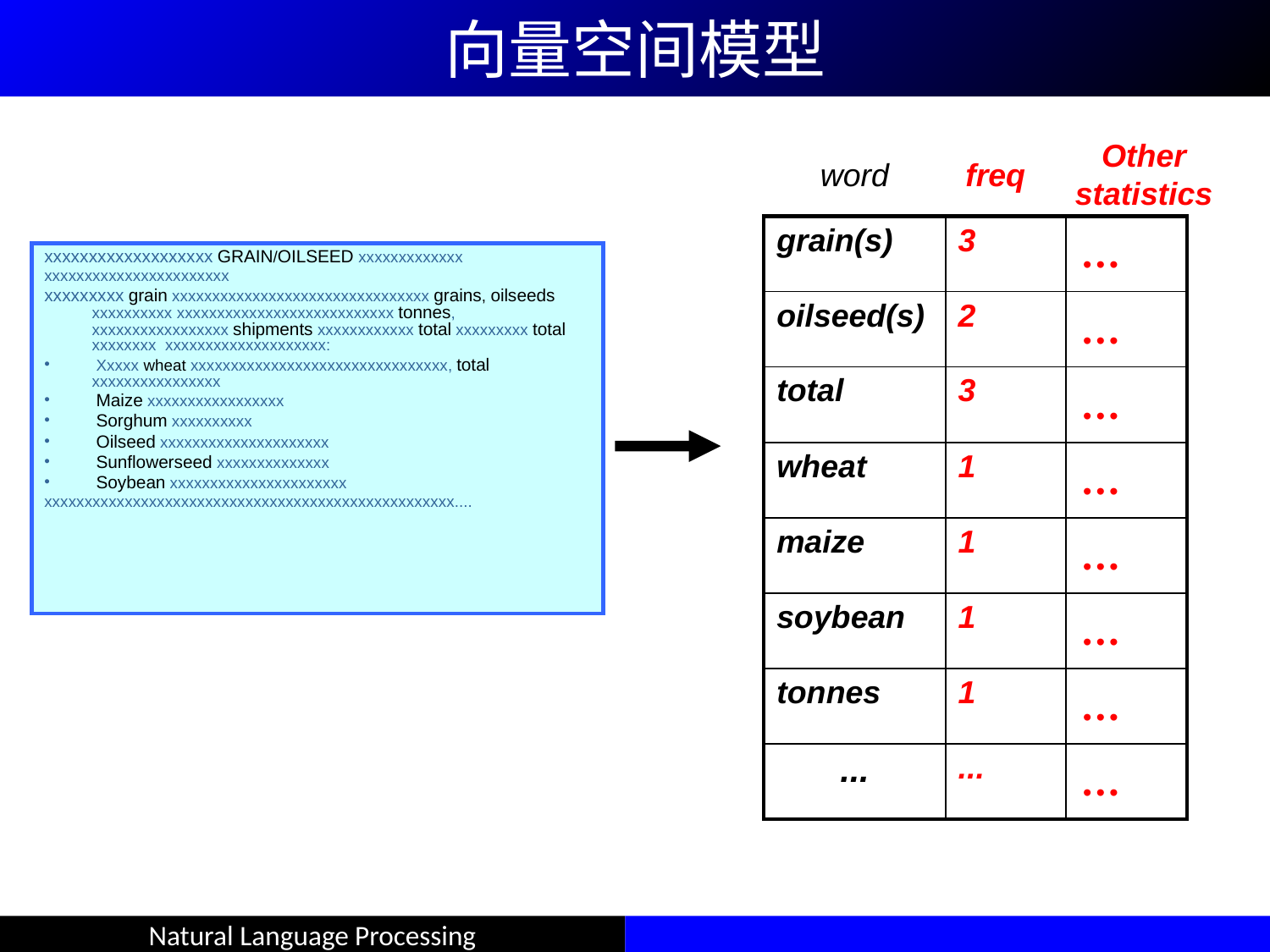

向量空间模型
Other
statistics
word
freq
| grain(s) | 3 | … |
| --- | --- | --- |
| oilseed(s) | 2 | … |
| total | 3 | … |
| wheat | 1 | … |
| maize | 1 | … |
| soybean | 1 | … |
| tonnes | 1 | … |
| ... | ... | … |
xxxxxxxxxxxxxxxxxxx GRAIN/OILSEED xxxxxxxxxxxxx
xxxxxxxxxxxxxxxxxxxxxxx
xxxxxxxxx grain xxxxxxxxxxxxxxxxxxxxxxxxxxxxxxxx grains, oilseeds xxxxxxxxxx xxxxxxxxxxxxxxxxxxxxxxxxxxx tonnes, xxxxxxxxxxxxxxxxx shipments xxxxxxxxxxxx total xxxxxxxxx total xxxxxxxx  xxxxxxxxxxxxxxxxxxxx:
 Xxxxx wheat xxxxxxxxxxxxxxxxxxxxxxxxxxxxxxxx, total xxxxxxxxxxxxxxxx
 Maize xxxxxxxxxxxxxxxxx
 Sorghum xxxxxxxxxx
 Oilseed xxxxxxxxxxxxxxxxxxxxx
 Sunflowerseed xxxxxxxxxxxxxx
 Soybean xxxxxxxxxxxxxxxxxxxxxx
xxxxxxxxxxxxxxxxxxxxxxxxxxxxxxxxxxxxxxxxxxxxxxxxxxx....